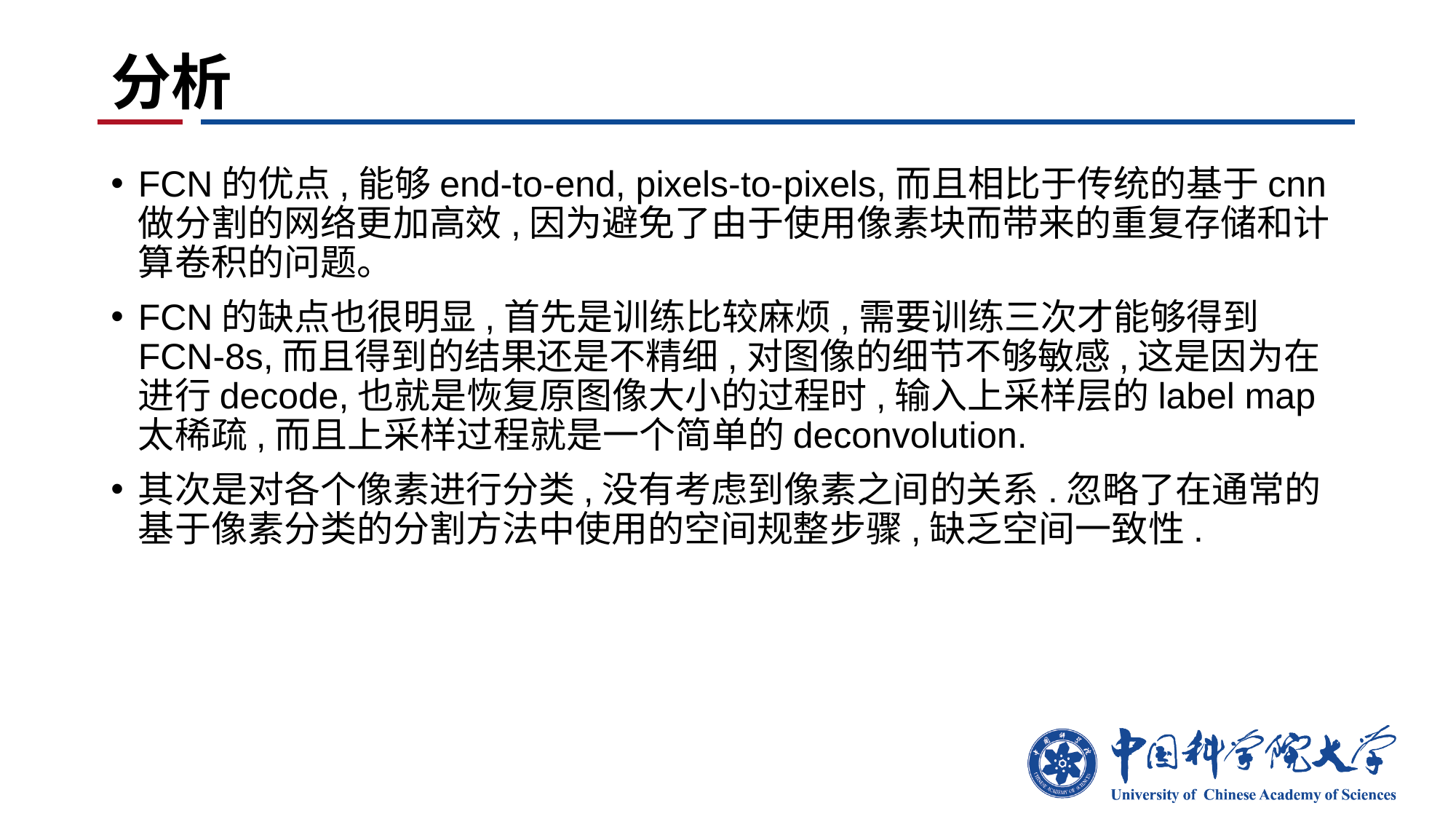

# 分析
FCN的优点,能够end-to-end, pixels-to-pixels,而且相比于传统的基于cnn做分割的网络更加高效,因为避免了由于使用像素块而带来的重复存储和计算卷积的问题。
FCN的缺点也很明显,首先是训练比较麻烦,需要训练三次才能够得到FCN-8s,而且得到的结果还是不精细,对图像的细节不够敏感,这是因为在进行decode,也就是恢复原图像大小的过程时,输入上采样层的label map太稀疏,而且上采样过程就是一个简单的deconvolution.
其次是对各个像素进行分类,没有考虑到像素之间的关系.忽略了在通常的基于像素分类的分割方法中使用的空间规整步骤,缺乏空间一致性.